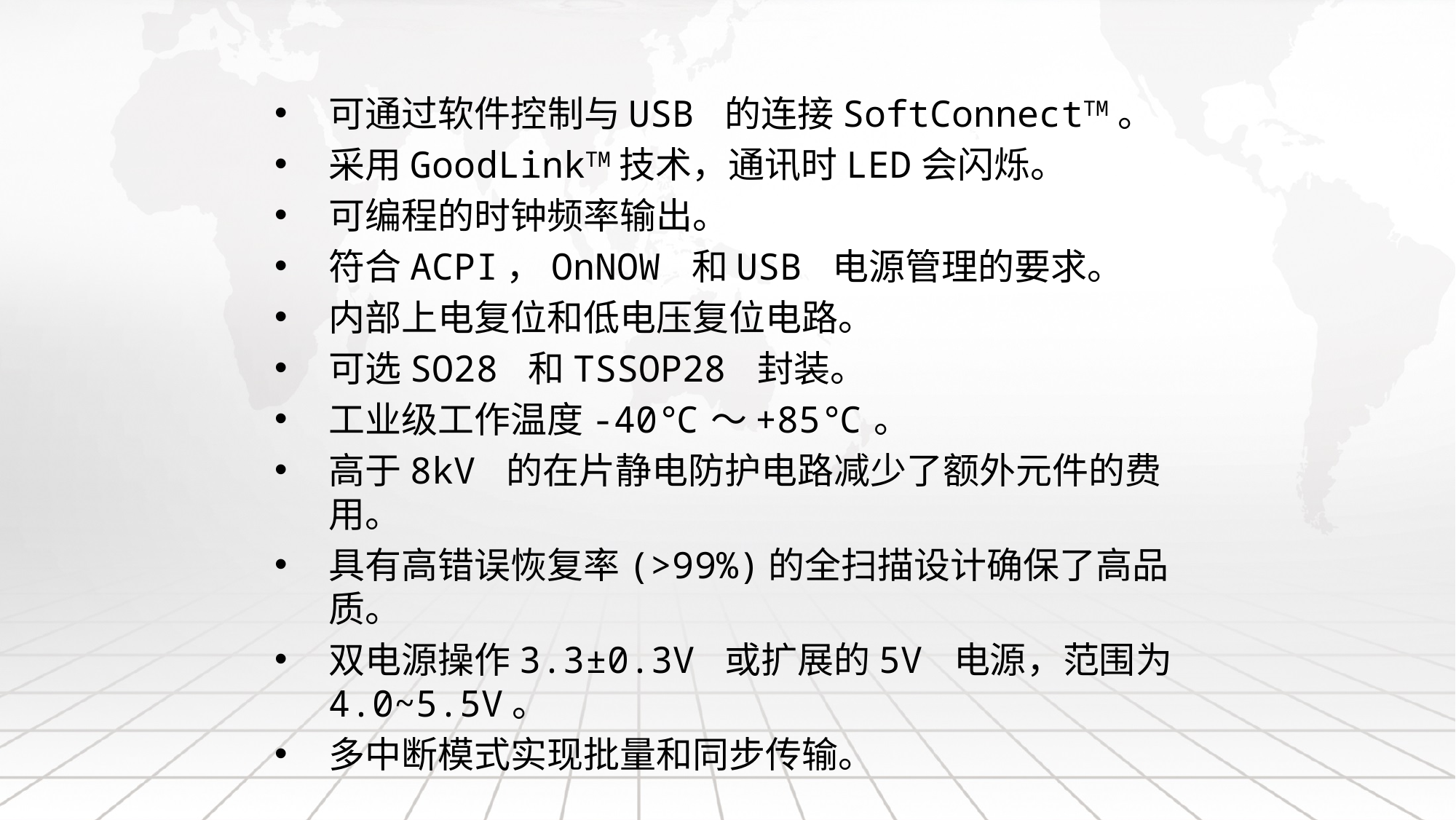

可通过软件控制与USB 的连接SoftConnectTM。
采用GoodLinkTM技术，通讯时LED会闪烁。
可编程的时钟频率输出。
符合ACPI，OnNOW 和USB 电源管理的要求。
内部上电复位和低电压复位电路。
可选SO28 和TSSOP28 封装。
工业级工作温度-40℃～+85℃。
高于8kV 的在片静电防护电路减少了额外元件的费用。
具有高错误恢复率(>99%)的全扫描设计确保了高品质。
双电源操作3.3±0.3V 或扩展的5V 电源，范围为4.0~5.5V。
多中断模式实现批量和同步传输。